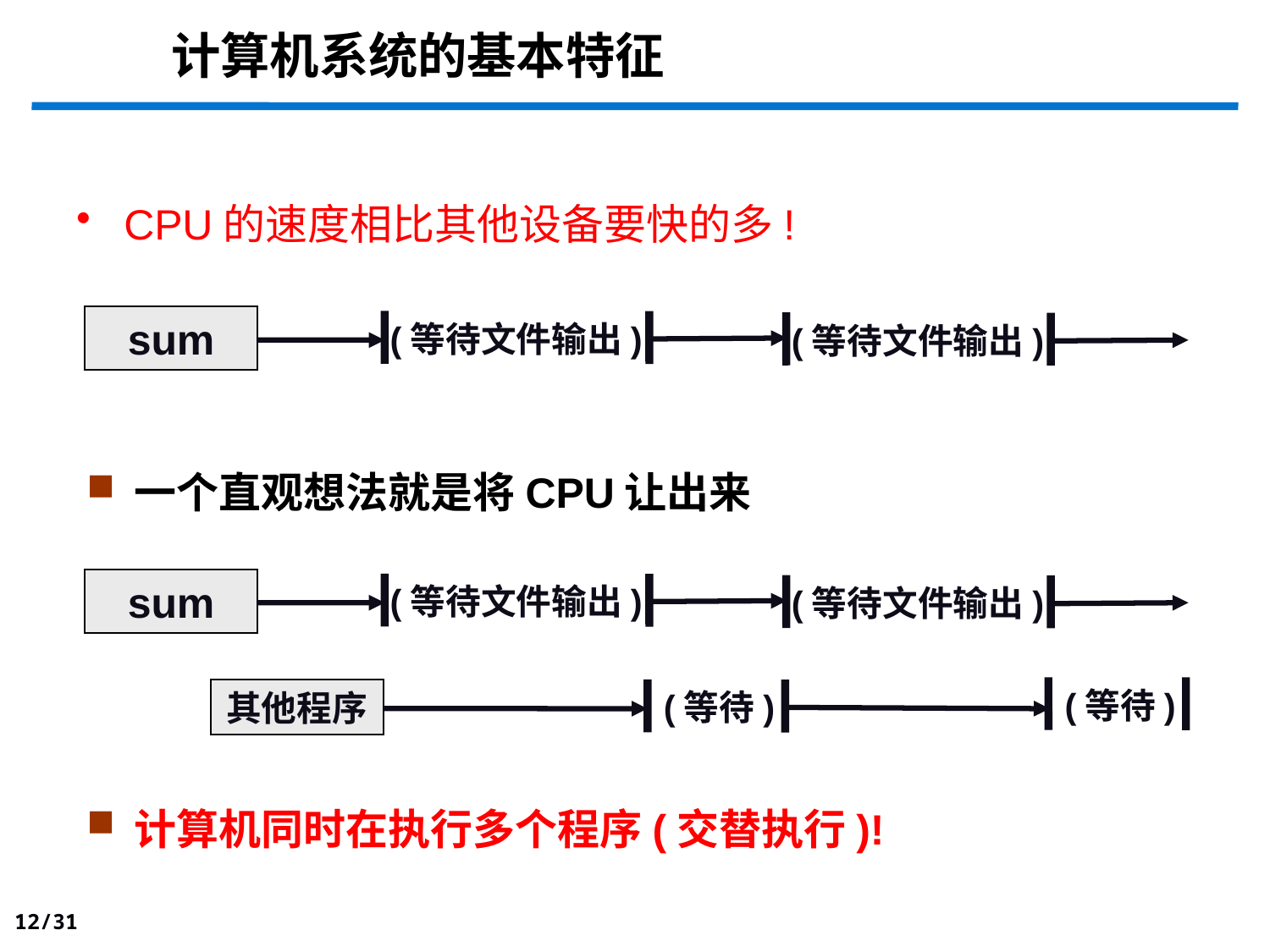

计算机系统的基本特征
CPU的速度相比其他设备要快的多!
sum
(等待文件输出)

(等待文件输出)

一个直观想法就是将CPU让出来
sum
(等待文件输出)

(等待文件输出)

(等待)

(等待)

其他程序

计算机同时在执行多个程序(交替执行)!